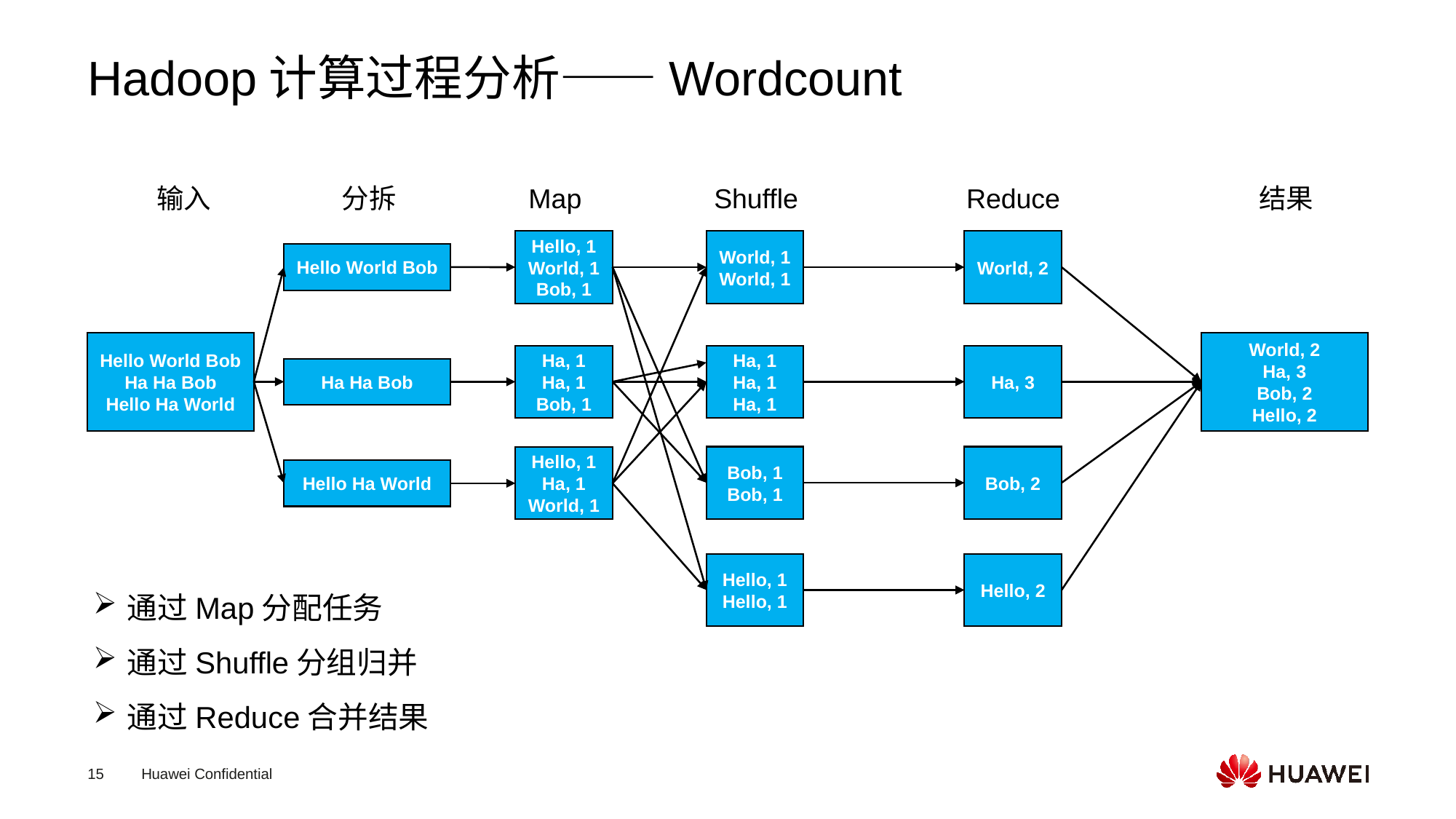

# Hadoop计算过程分析——Wordcount
输入
分拆
Map
Shuffle
Reduce
结果
Hello, 1
World, 1
Bob, 1
World, 1
World, 1
World, 2
Hello World Bob
Hello World Bob
Ha Ha Bob
Hello Ha World
World, 2
Ha, 3
Bob, 2
Hello, 2
Ha, 1
Ha, 1
Bob, 1
Ha, 1
Ha, 1
Ha, 1
Ha, 3
Ha Ha Bob
Bob, 1
Bob, 1
Bob, 2
Hello, 1
Ha, 1
World, 1
Hello Ha World
Hello, 1
Hello, 1
Hello, 2
通过Map分配任务
通过Shuffle分组归并
通过Reduce合并结果